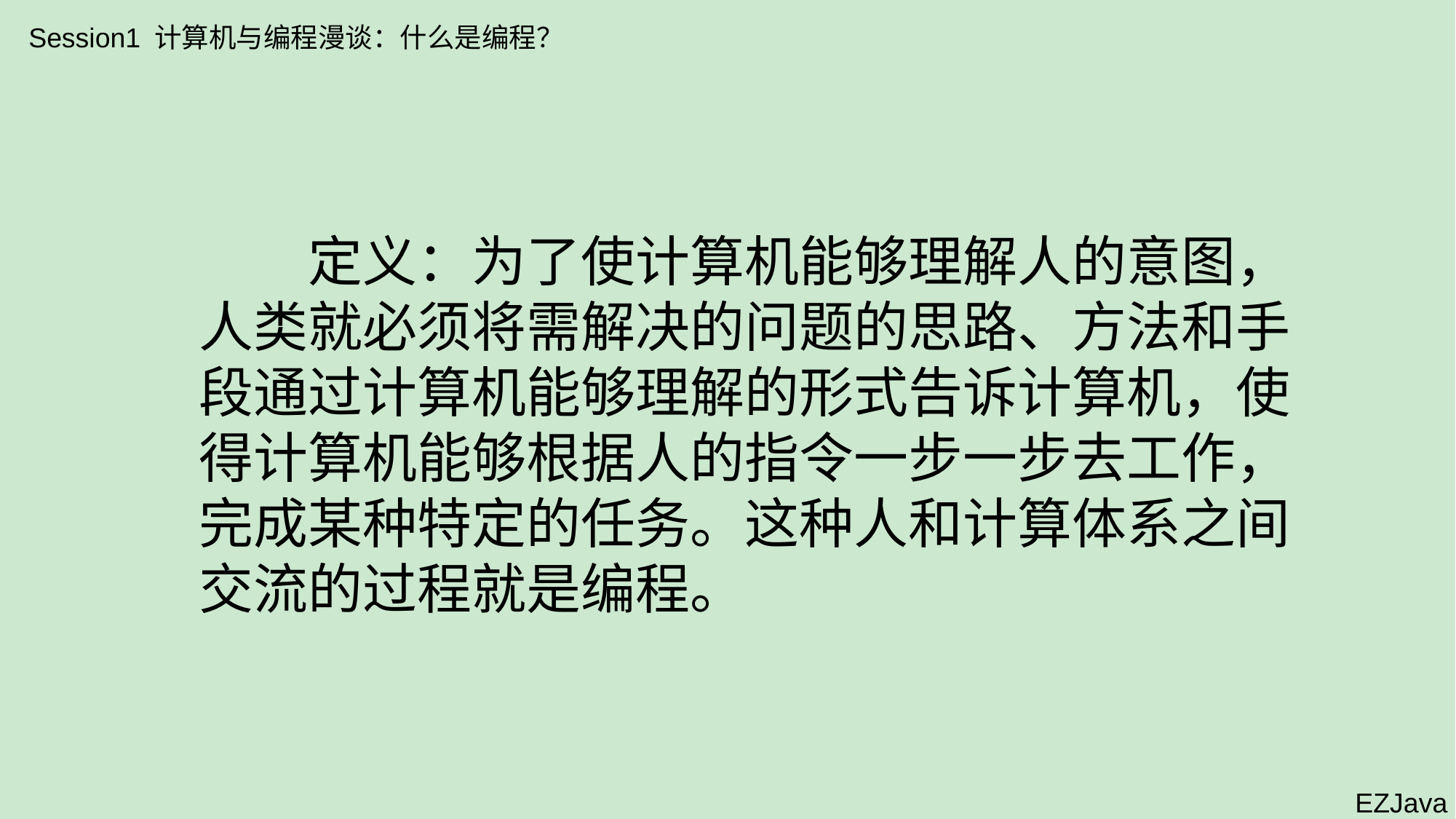

Session1 计算机与编程漫谈：什么是编程？
	定义：为了使计算机能够理解人的意图，人类就必须将需解决的问题的思路、方法和手段通过计算机能够理解的形式告诉计算机，使得计算机能够根据人的指令一步一步去工作，完成某种特定的任务。这种人和计算体系之间交流的过程就是编程。
EZJava